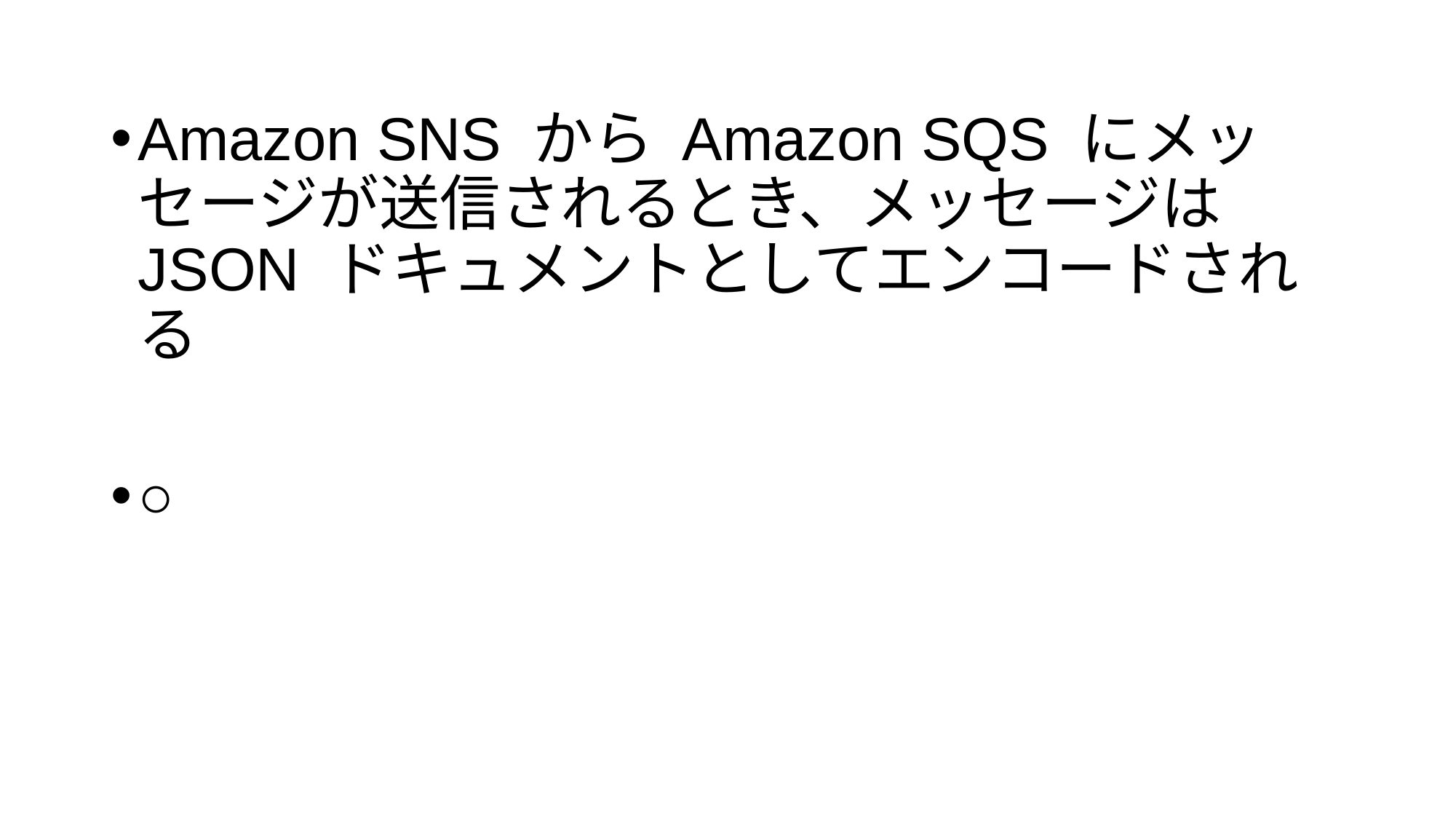

Amazon SNS から Amazon SQS にメッセージが送信されるとき、メッセージは JSON ドキュメントとしてエンコードされる

○